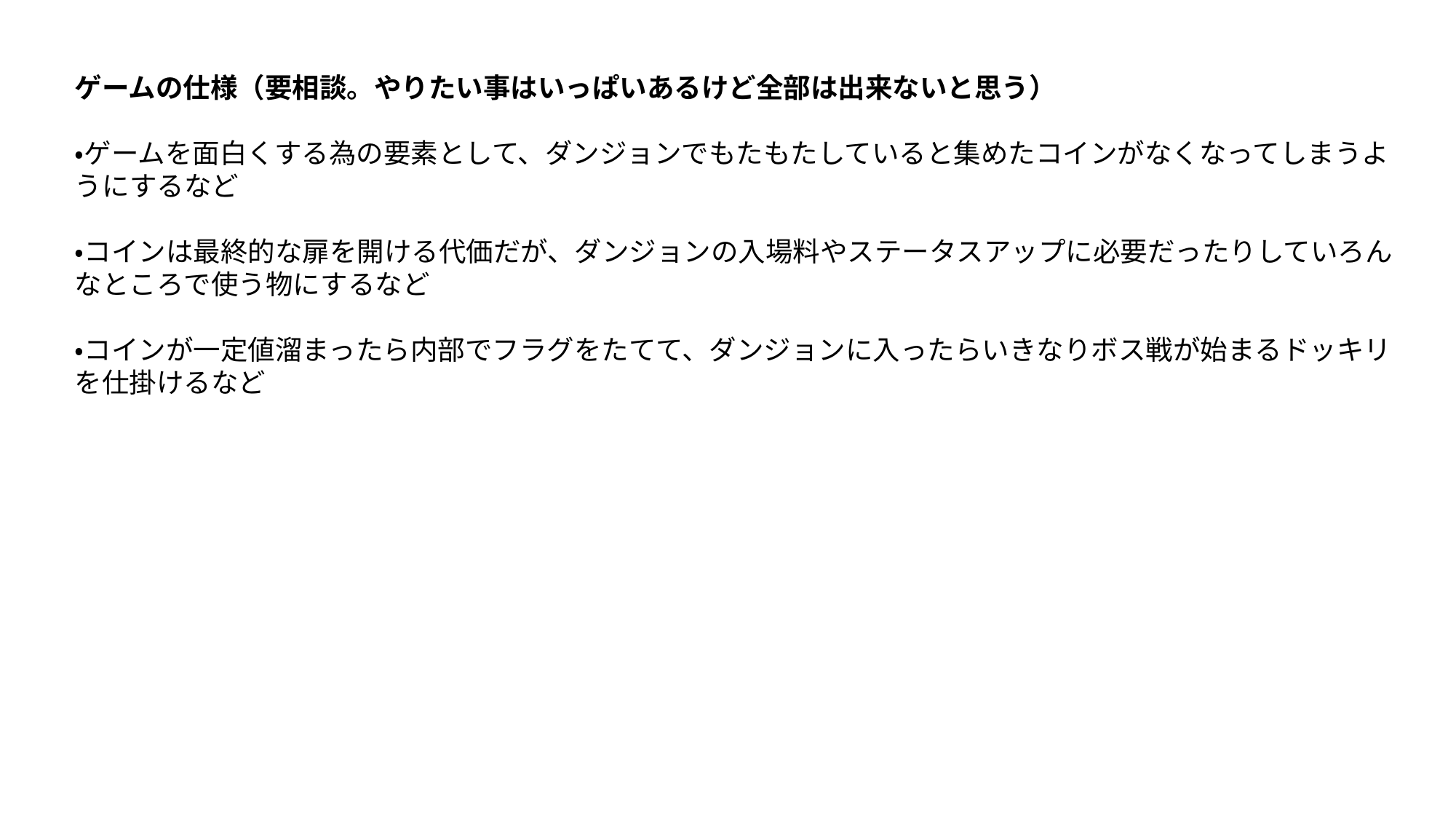

ゲームの仕様（要相談。やりたい事はいっぱいあるけど全部は出来ないと思う）

・ゲームを面白くする為の要素として、ダンジョンでもたもたしていると集めたコインがなくなってしまうようにするなど

・コインは最終的な扉を開ける代価だが、ダンジョンの入場料やステータスアップに必要だったりしていろんなところで使う物にするなど

・コインが一定値溜まったら内部でフラグをたてて、ダンジョンに入ったらいきなりボス戦が始まるドッキリを仕掛けるなど